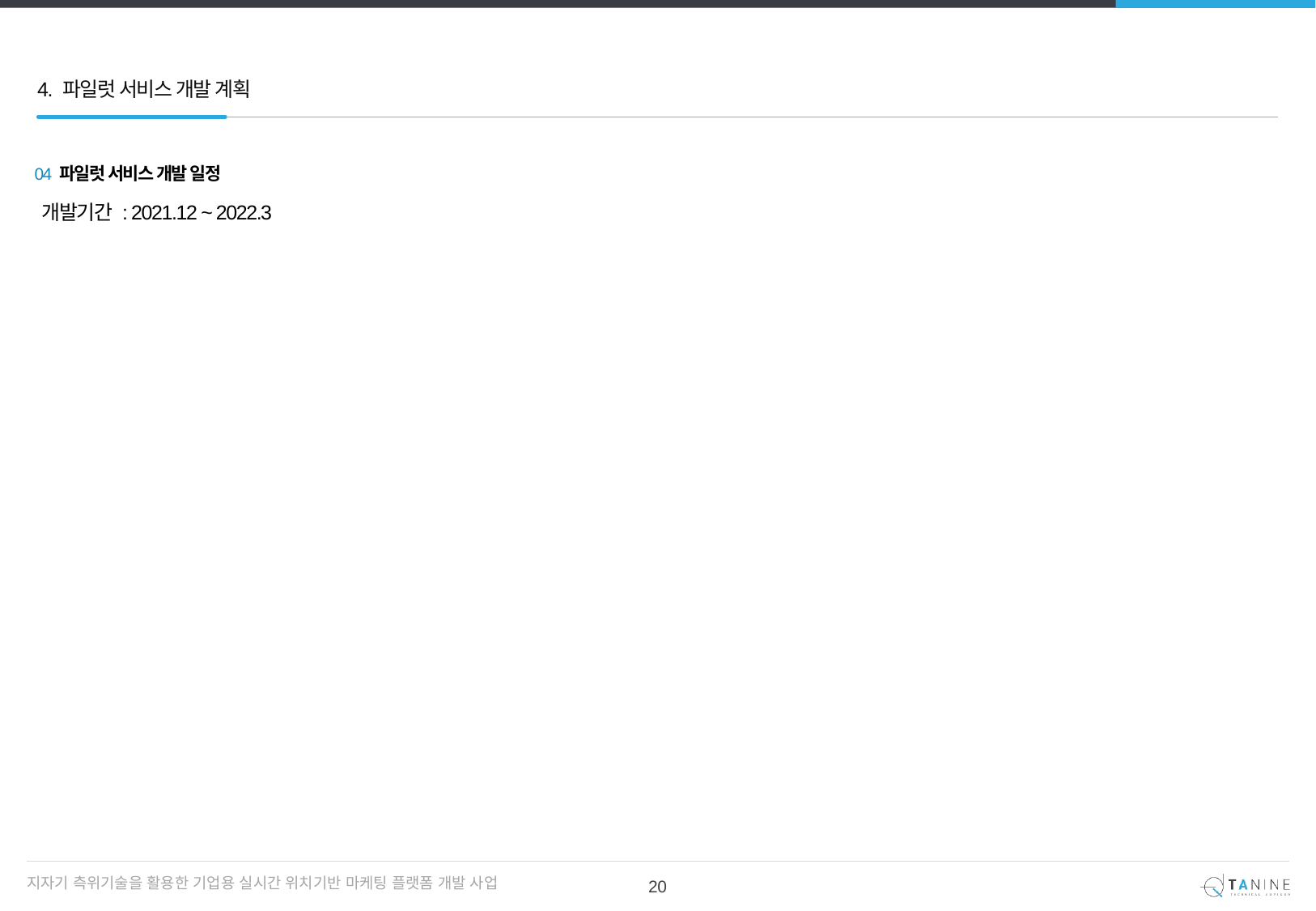

4. 파일럿 서비스 개발 계획
 04 파일럿 서비스 개발 일정
개발기간 : 2021.12 ~ 2022.3
지자기 측위기술을 활용한 기업용 실시간 위치기반 마케팅 플랫폼 개발 사업